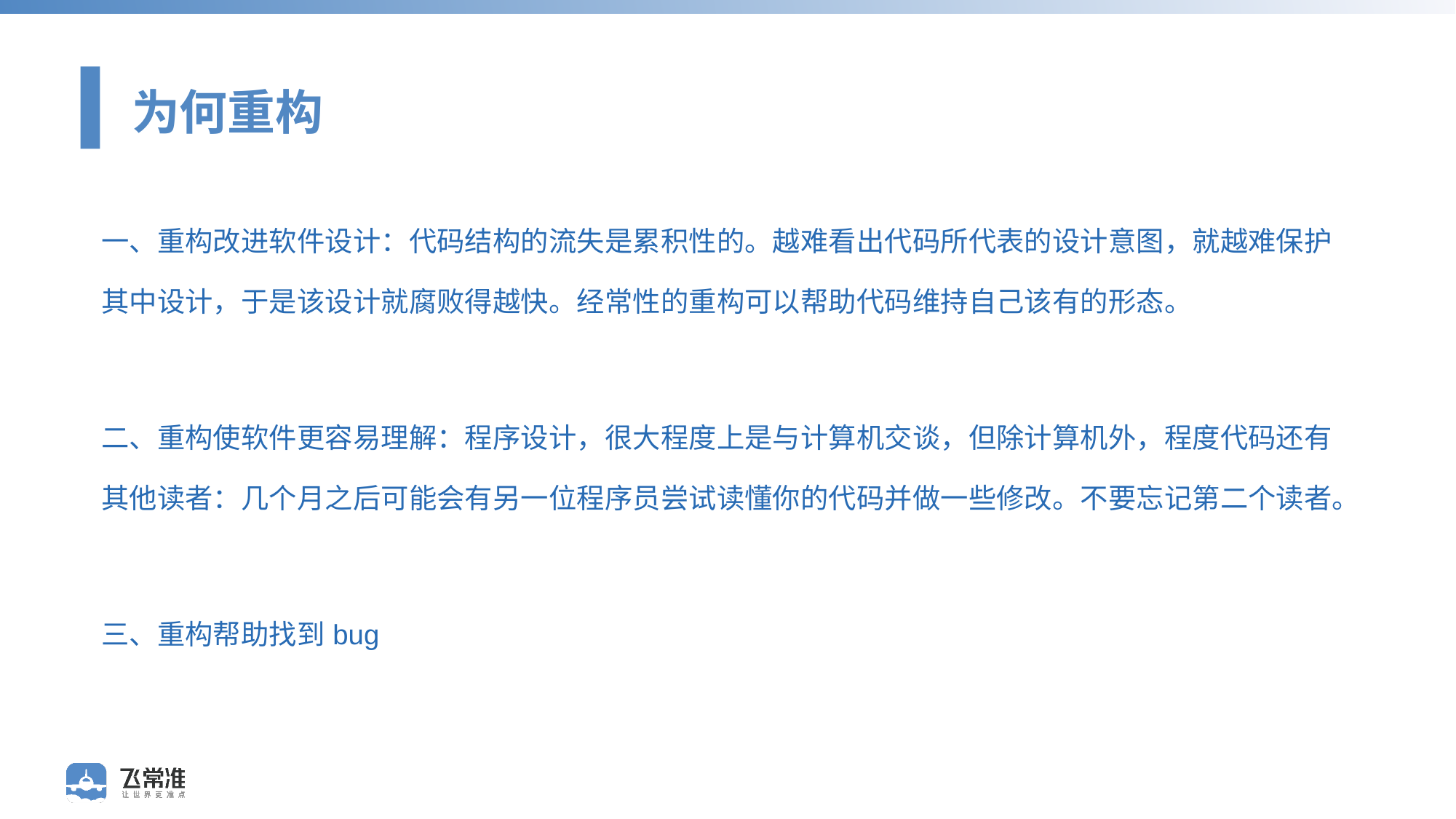

为何重构
一、重构改进软件设计：代码结构的流失是累积性的。越难看出代码所代表的设计意图，就越难保护其中设计，于是该设计就腐败得越快。经常性的重构可以帮助代码维持自己该有的形态。

二、重构使软件更容易理解：程序设计，很大程度上是与计算机交谈，但除计算机外，程度代码还有其他读者：几个月之后可能会有另一位程序员尝试读懂你的代码并做一些修改。不要忘记第二个读者。

三、重构帮助找到bug
4